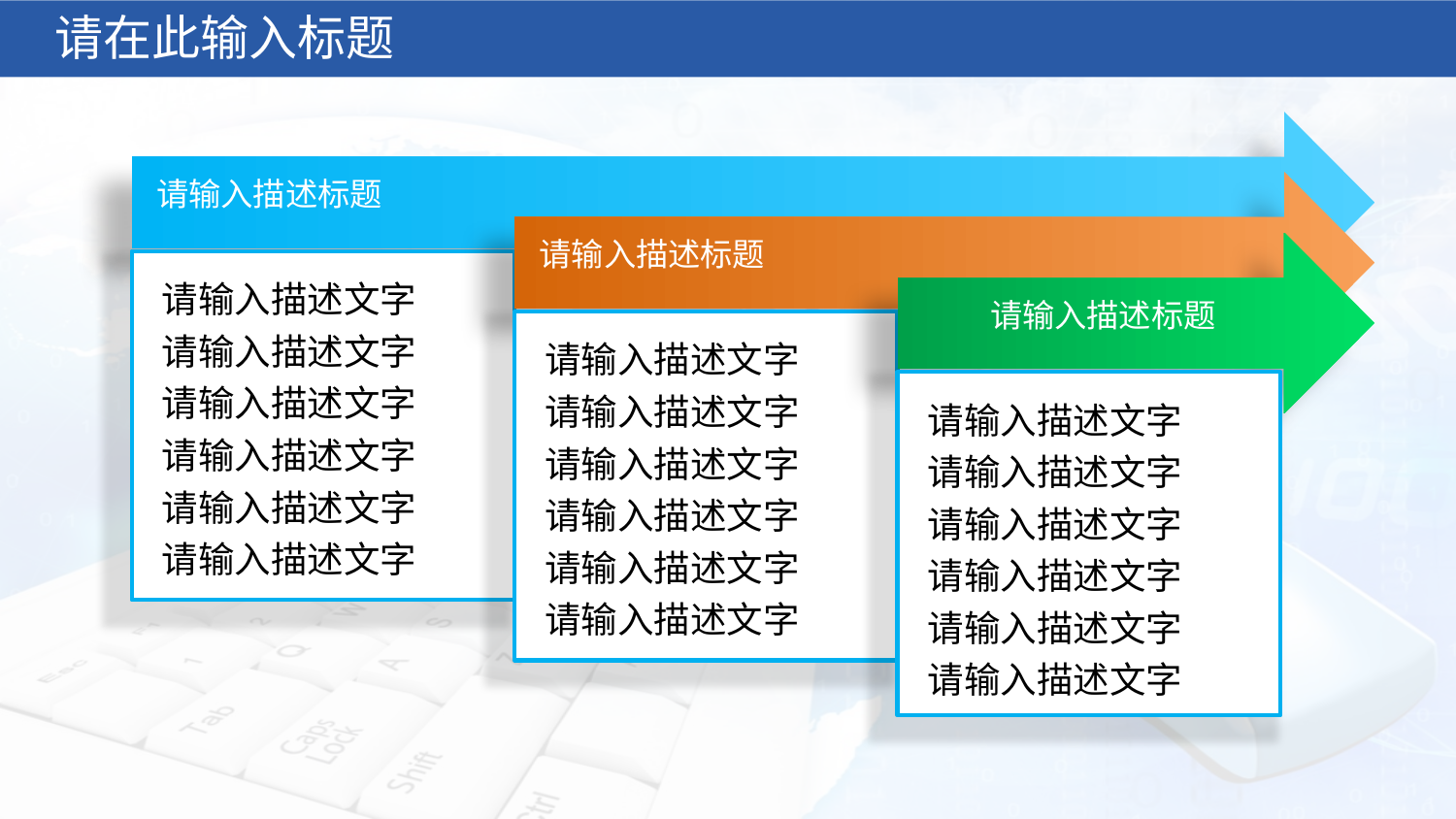

请在此输入标题
 请输入描述标题
 请输入描述标题
请输入描述标题
请输入描述文字
请输入描述文字
请输入描述文字
请输入描述文字
请输入描述文字
请输入描述文字

请输入描述文字
请输入描述文字
请输入描述文字
请输入描述文字
请输入描述文字
请输入描述文字
请输入描述文字
请输入描述文字
请输入描述文字
请输入描述文字
请输入描述文字
请输入描述文字